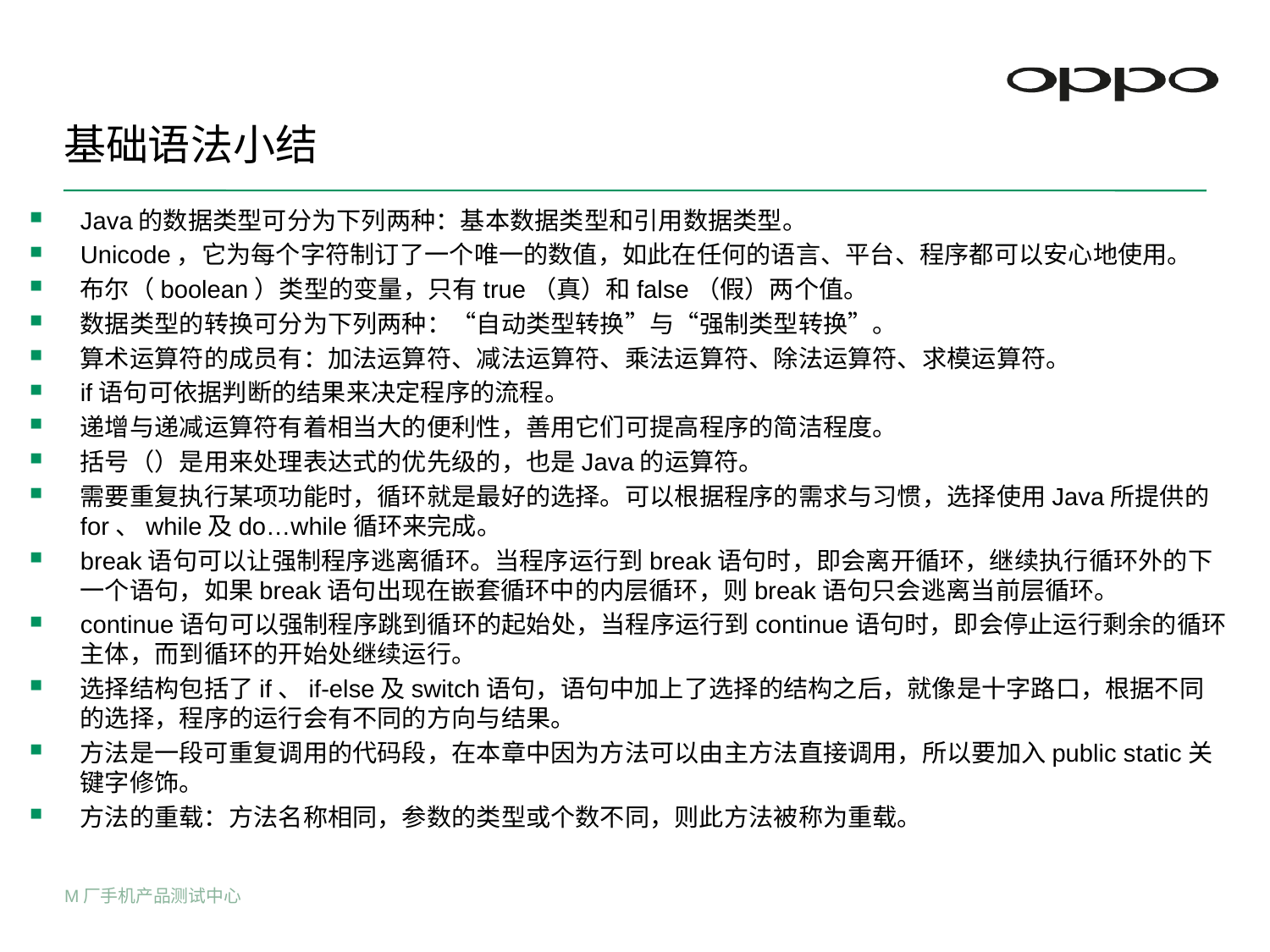

# 基础语法小结
Java的数据类型可分为下列两种：基本数据类型和引用数据类型。
Unicode，它为每个字符制订了一个唯一的数值，如此在任何的语言、平台、程序都可以安心地使用。
布尔（boolean）类型的变量，只有true（真）和false（假）两个值。
数据类型的转换可分为下列两种：“自动类型转换”与“强制类型转换”。
算术运算符的成员有：加法运算符、减法运算符、乘法运算符、除法运算符、求模运算符。
if语句可依据判断的结果来决定程序的流程。
递增与递减运算符有着相当大的便利性，善用它们可提高程序的简洁程度。
括号（）是用来处理表达式的优先级的，也是Java的运算符。
需要重复执行某项功能时，循环就是最好的选择。可以根据程序的需求与习惯，选择使用Java所提供的for、while及do…while循环来完成。
break语句可以让强制程序逃离循环。当程序运行到break语句时，即会离开循环，继续执行循环外的下一个语句，如果break语句出现在嵌套循环中的内层循环，则break语句只会逃离当前层循环。
continue语句可以强制程序跳到循环的起始处，当程序运行到continue语句时，即会停止运行剩余的循环主体，而到循环的开始处继续运行。
选择结构包括了if、if-else及switch语句，语句中加上了选择的结构之后，就像是十字路口，根据不同的选择，程序的运行会有不同的方向与结果。
方法是一段可重复调用的代码段，在本章中因为方法可以由主方法直接调用，所以要加入public static关键字修饰。
方法的重载：方法名称相同，参数的类型或个数不同，则此方法被称为重载。
M厂手机产品测试中心
40